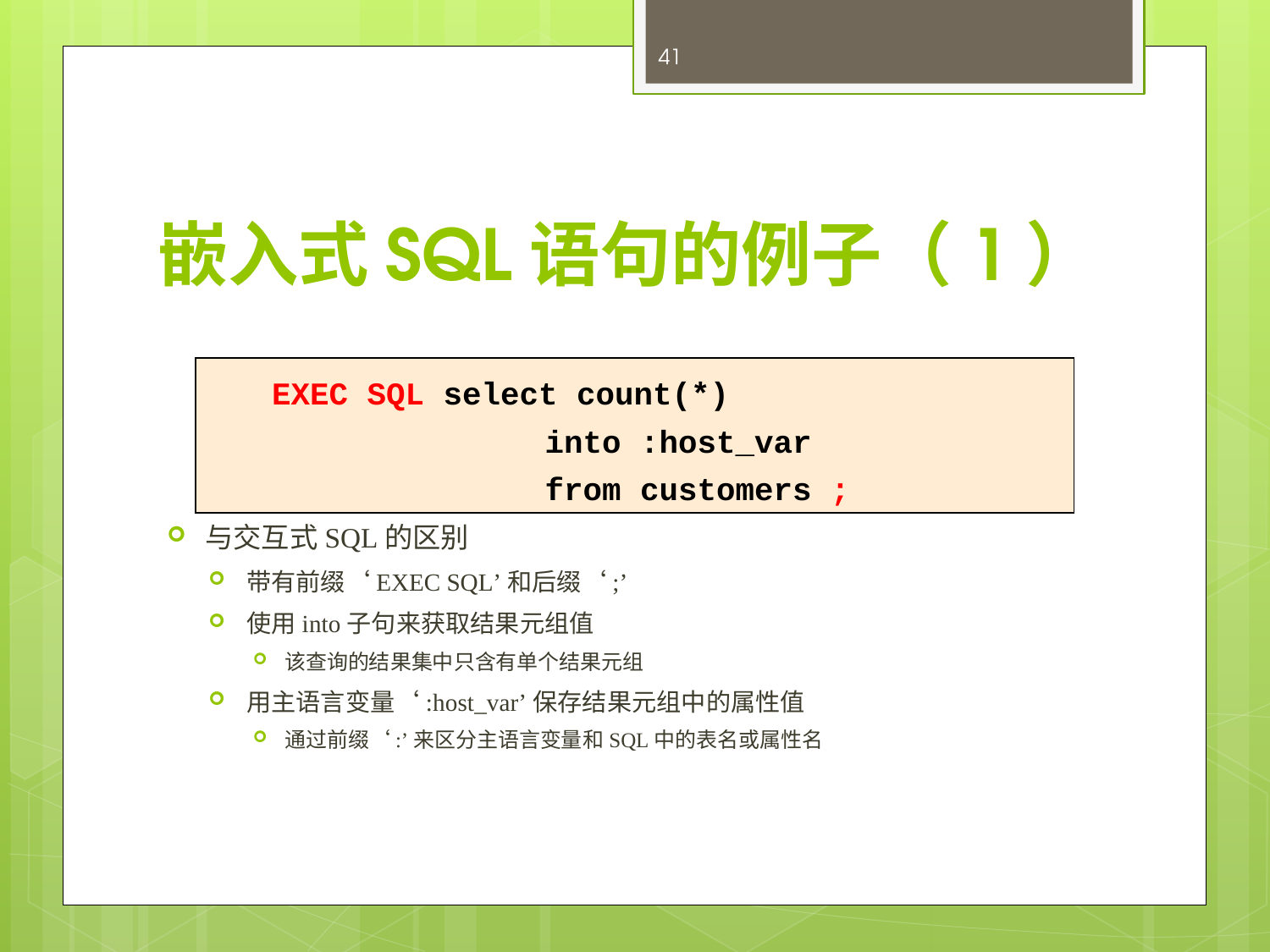

41
# 嵌入式SQL语句的例子（1）

与交互式SQL的区别
带有前缀‘EXEC SQL’和后缀‘;’
使用into子句来获取结果元组值
该查询的结果集中只含有单个结果元组
用主语言变量‘:host_var’保存结果元组中的属性值
通过前缀‘:’来区分主语言变量和SQL中的表名或属性名
EXEC SQL select count(*)
		 into :host_var
		 from customers ;